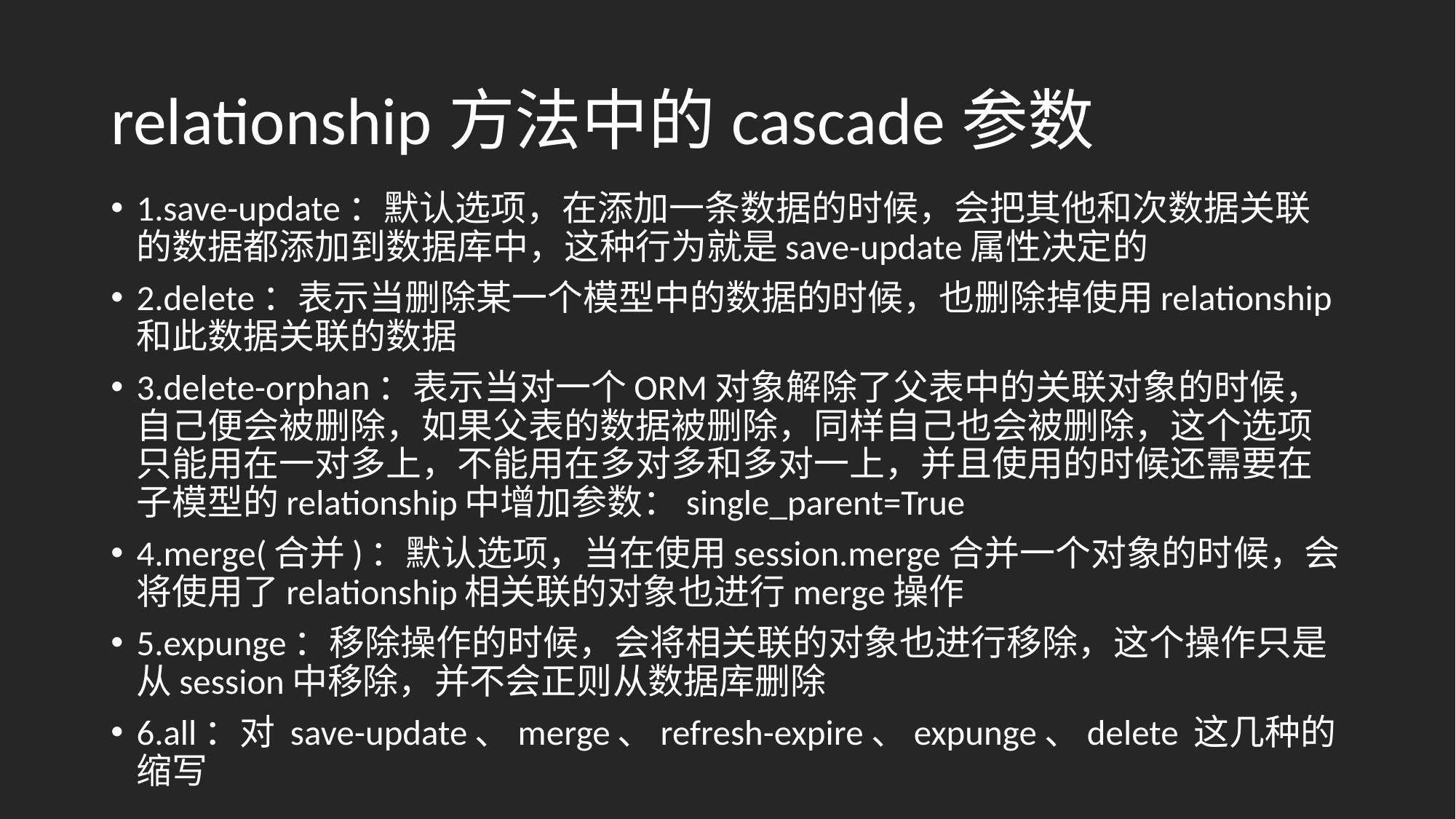

# relationship方法中的cascade参数
1.save-update：默认选项，在添加一条数据的时候，会把其他和次数据关联的数据都添加到数据库中，这种行为就是save-update属性决定的
2.delete：表示当删除某一个模型中的数据的时候，也删除掉使用relationship和此数据关联的数据
3.delete-orphan：表示当对一个ORM对象解除了父表中的关联对象的时候，自己便会被删除，如果父表的数据被删除，同样自己也会被删除，这个选项只能用在一对多上，不能用在多对多和多对一上，并且使用的时候还需要在子模型的relationship中增加参数：single_parent=True
4.merge(合并)：默认选项，当在使用session.merge合并一个对象的时候，会将使用了relationship相关联的对象也进行merge操作
5.expunge：移除操作的时候，会将相关联的对象也进行移除，这个操作只是从session中移除，并不会正则从数据库删除
6.all：对 save-update、merge、refresh-expire、expunge、delete 这几种的缩写